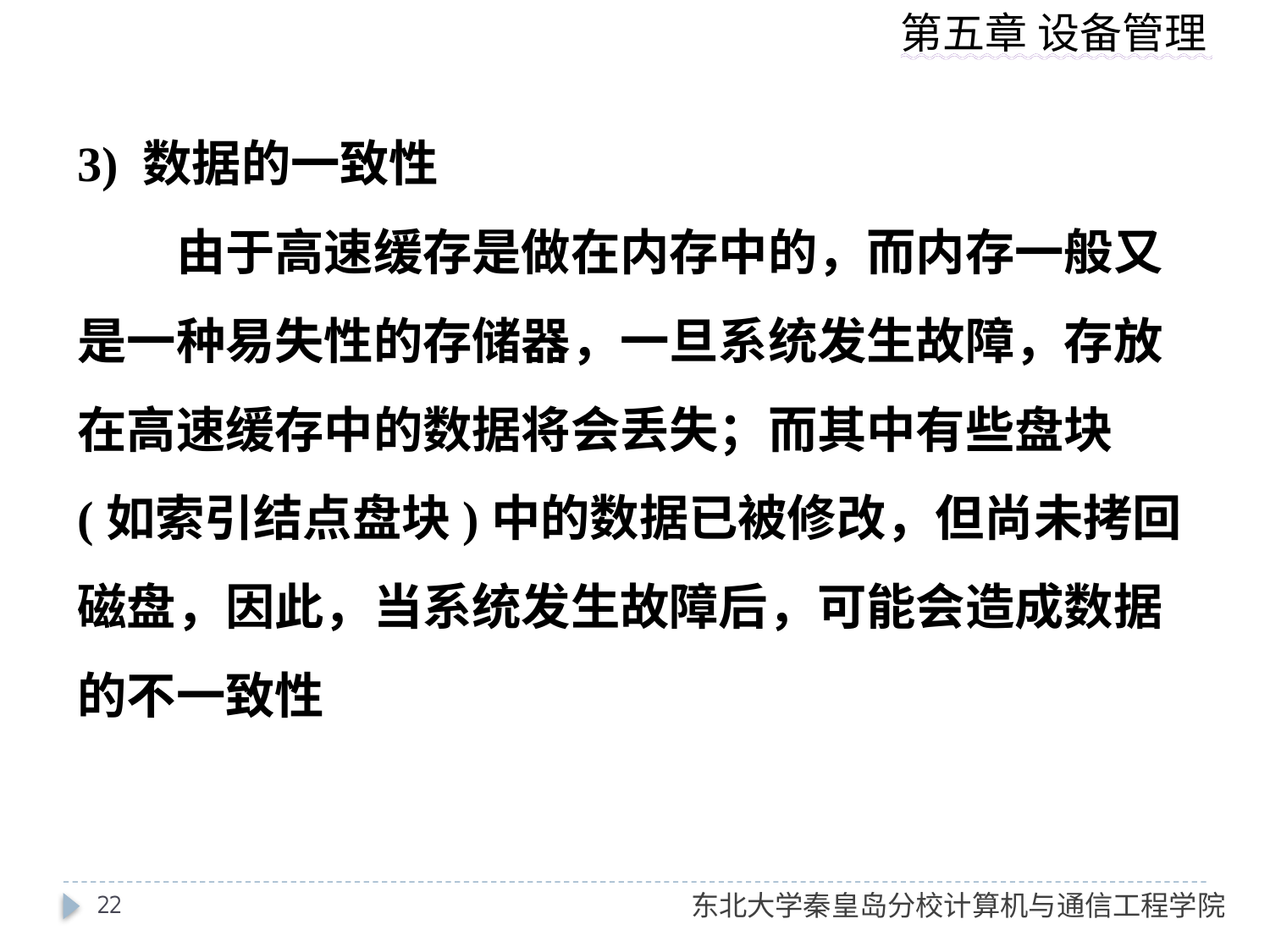

3) 数据的一致性
　　由于高速缓存是做在内存中的，而内存一般又是一种易失性的存储器，一旦系统发生故障，存放在高速缓存中的数据将会丢失；而其中有些盘块(如索引结点盘块)中的数据已被修改，但尚未拷回磁盘，因此，当系统发生故障后，可能会造成数据的不一致性
22